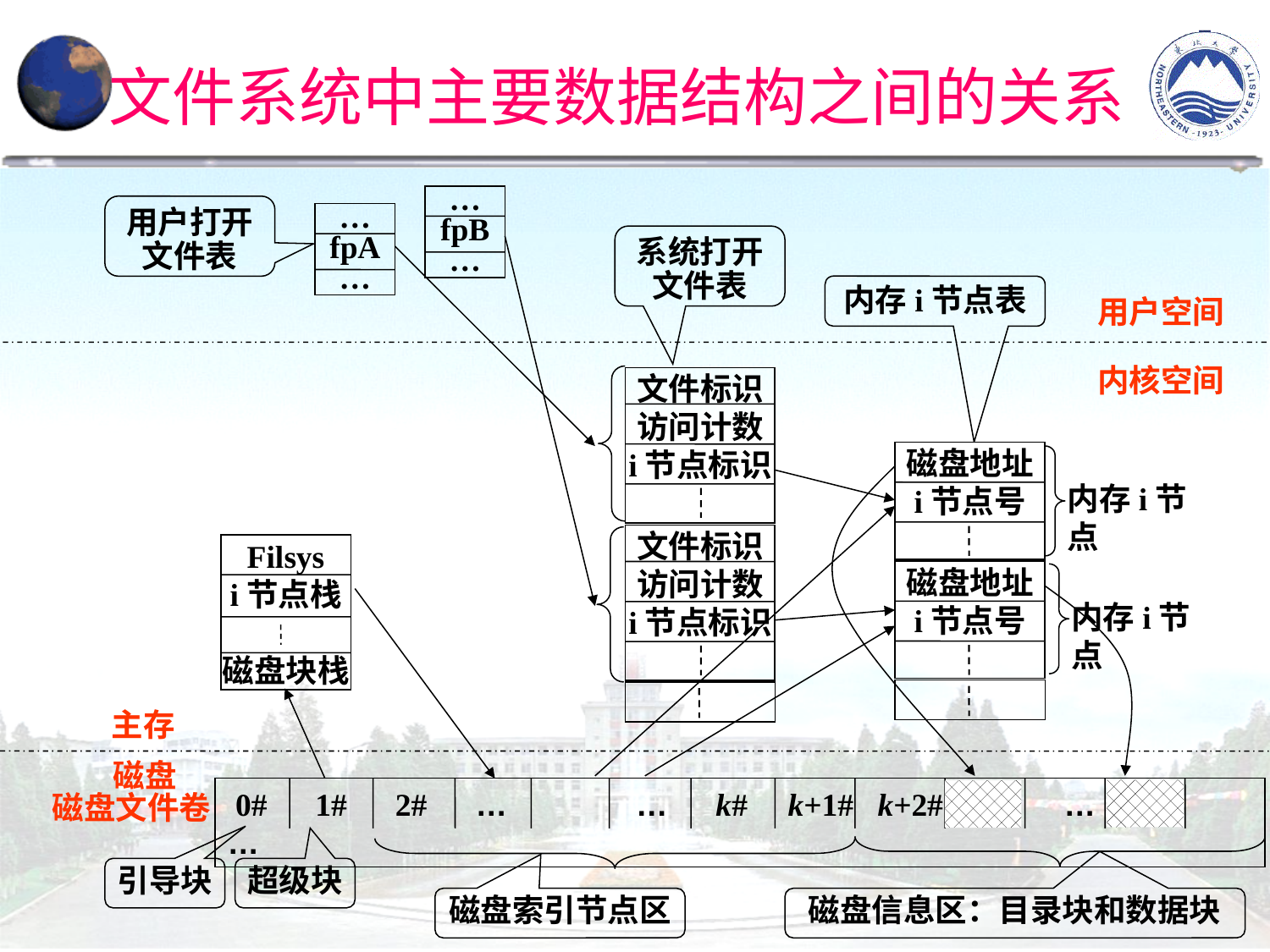

文件系统中主要数据结构之间的关系
…
fpB
…

文件标识
访问计数
i节点标识

用户打开文件表
…
fpA
…

系统打开文件表

文件标识
访问计数
i节点标识

内存i节点表
用户空间

内核空间
磁盘地址
i节点号

内存i节点

Filsys
i节点栈

磁盘块栈

磁盘地址
i节点号

内存i节点

主存

磁盘
 0#      1#      2#      …                …      k#     k+1#   k+2#               …                …

磁盘文件卷
引导块
超级块
磁盘索引节点区
磁盘信息区：目录块和数据块